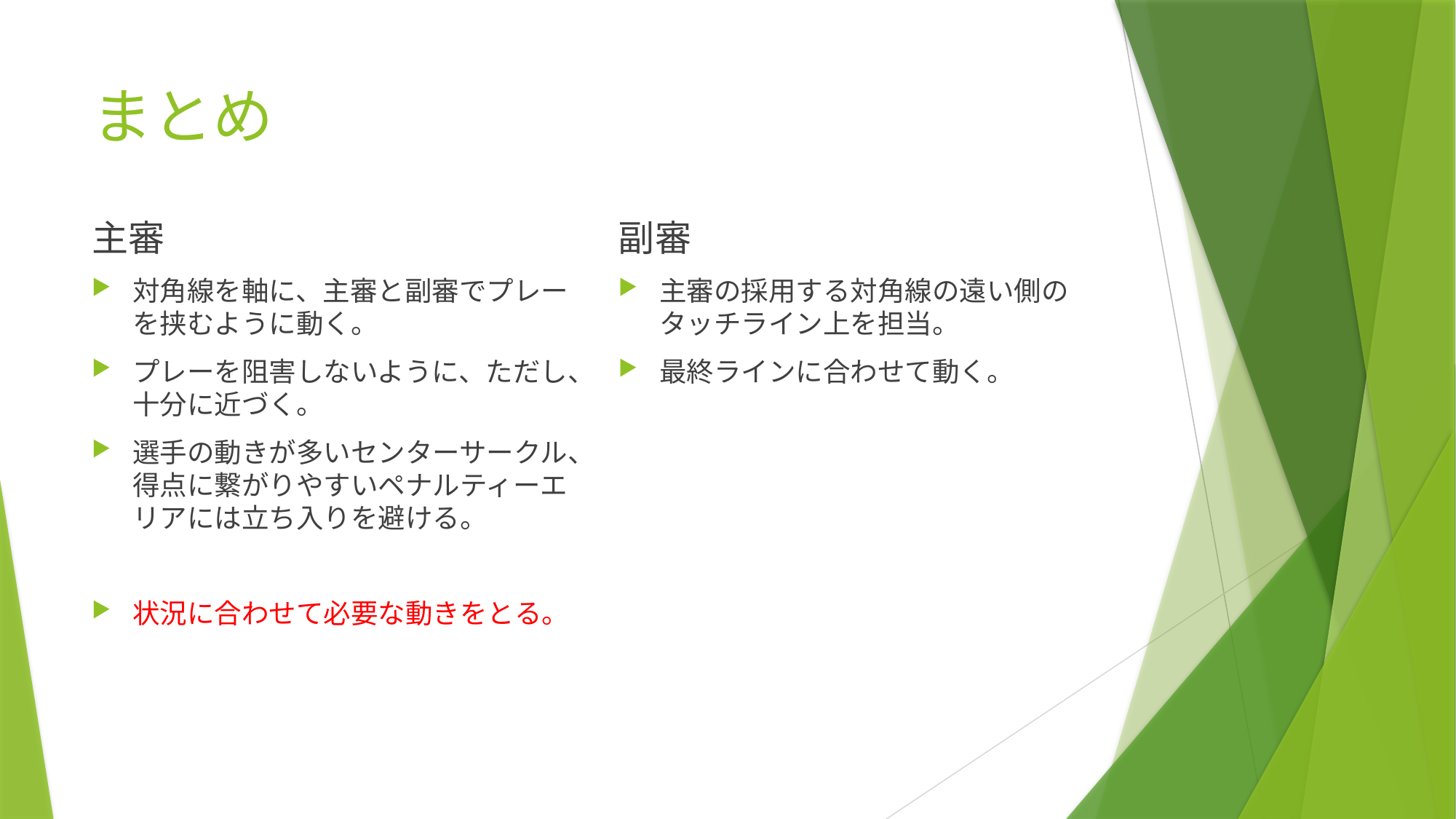

# まとめ
副審
主審の採用する対角線の遠い側のタッチライン上を担当。
最終ラインに合わせて動く。

主審
対角線を軸に、主審と副審でプレーを挟むように動く。
プレーを阻害しないように、ただし、十分に近づく。
選手の動きが多いセンターサークル、得点に繋がりやすいペナルティーエリアには立ち入りを避ける。

状況に合わせて必要な動きをとる。